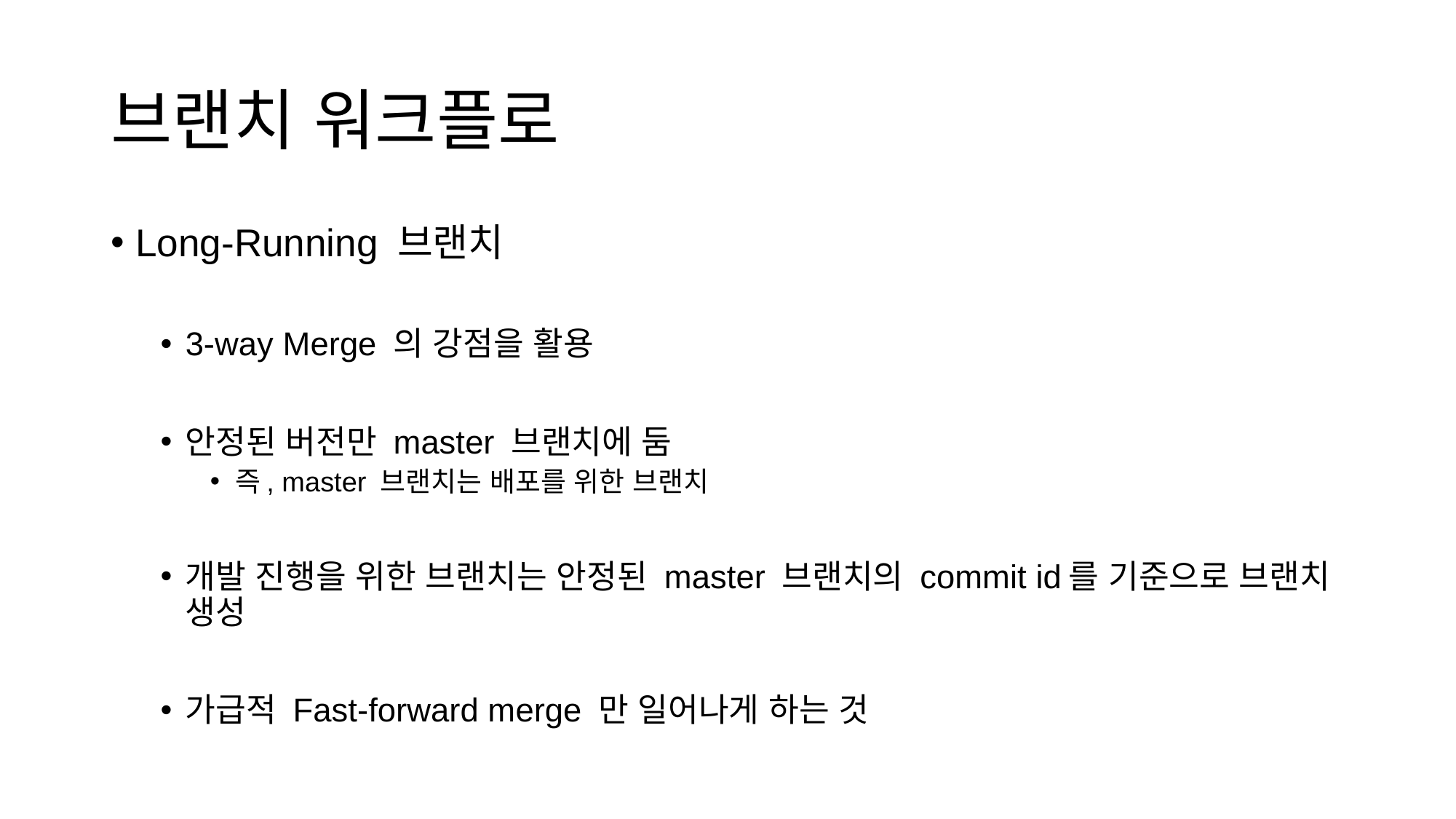

# 브랜치 워크플로
Long-Running 브랜치

3-way Merge 의 강점을 활용

안정된 버전만 master 브랜치에 둠
즉, master 브랜치는 배포를 위한 브랜치

개발 진행을 위한 브랜치는 안정된 master 브랜치의 commit id를 기준으로 브랜치 생성

가급적 Fast-forward merge 만 일어나게 하는 것